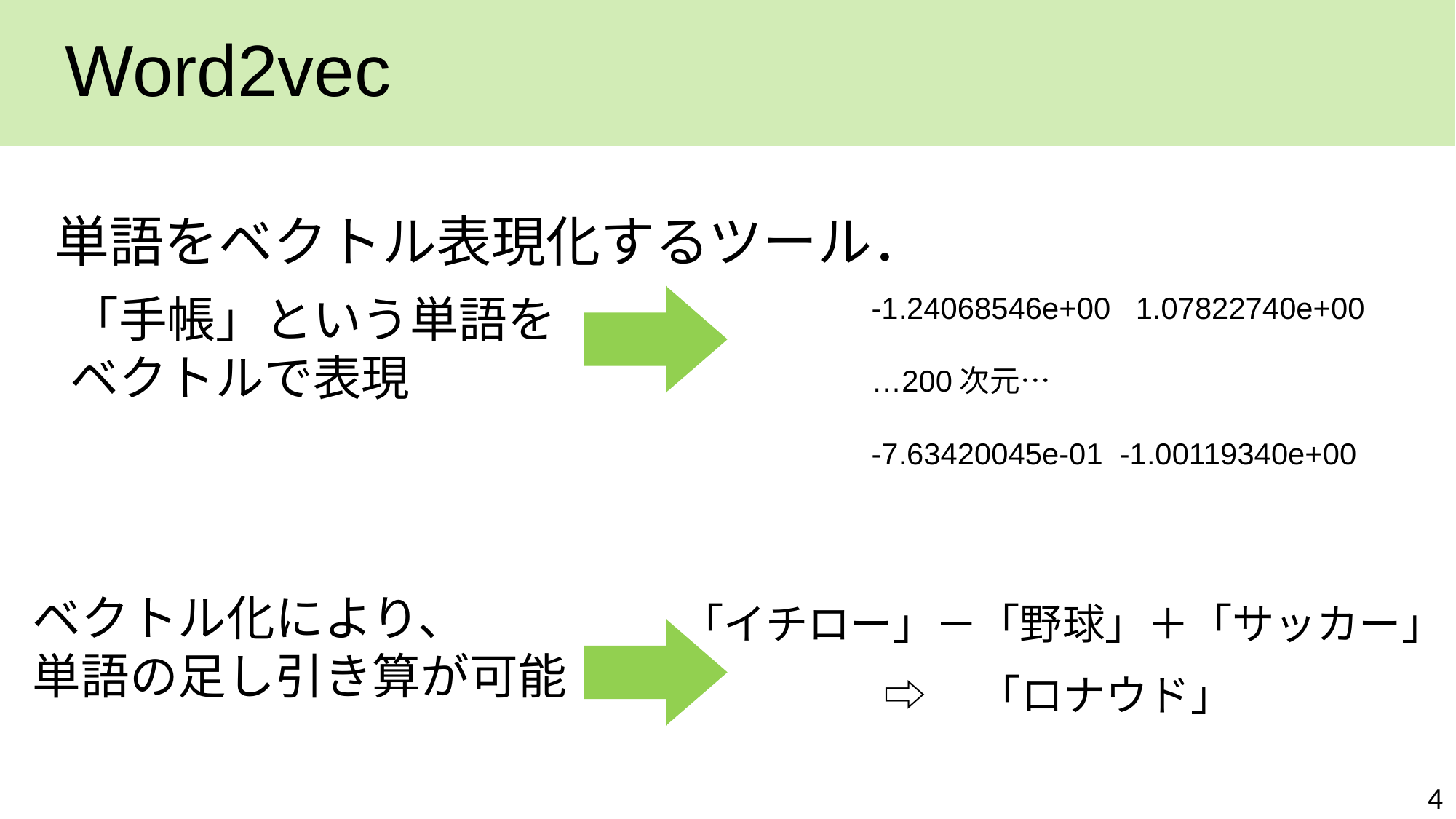

# Word2vec
単語をベクトル表現化するツール．
「手帳」という単語を
ベクトルで表現
-1.24068546e+00   1.07822740e+00

…200次元…

-7.63420045e-01  -1.00119340e+00

ベクトル化により、
単語の足し引き算が可能
「イチロー」－「野球」＋「サッカー」

⇨　「ロナウド」
4